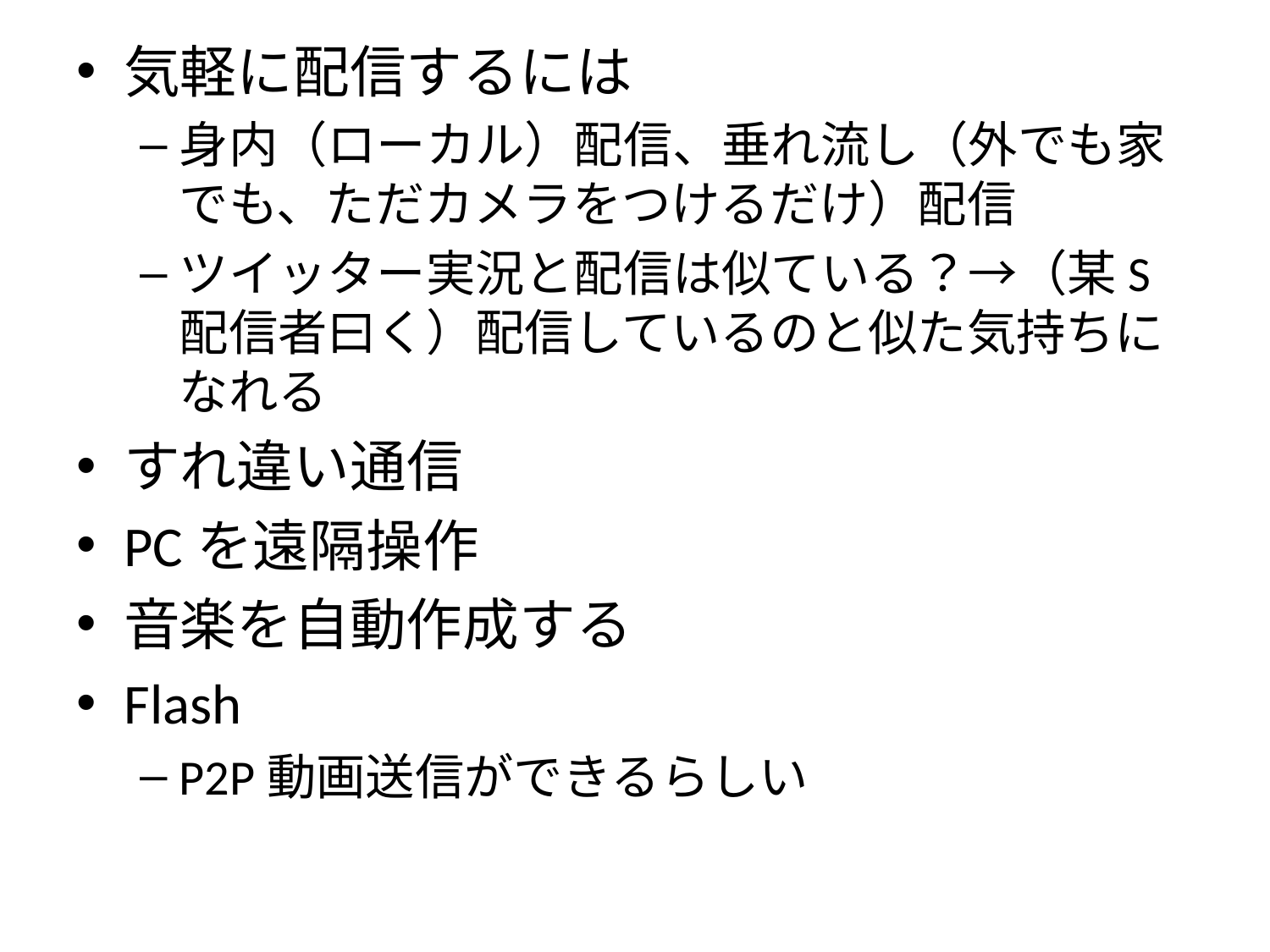

気軽に配信するには
身内（ローカル）配信、垂れ流し（外でも家でも、ただカメラをつけるだけ）配信
ツイッター実況と配信は似ている？→（某S配信者曰く）配信しているのと似た気持ちになれる
すれ違い通信
PCを遠隔操作
音楽を自動作成する
Flash
P2P動画送信ができるらしい
#